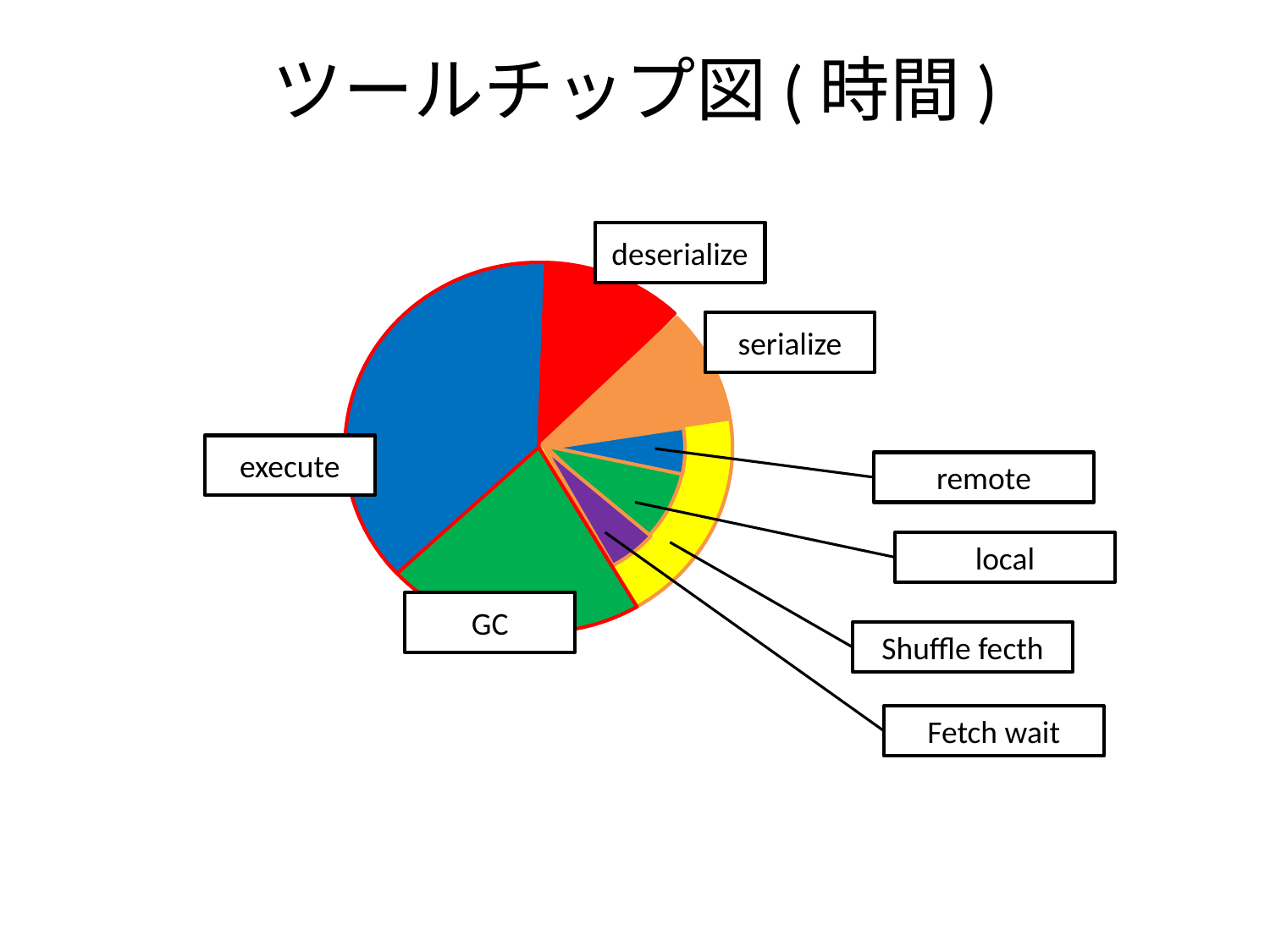

# ツールチップ図(時間)
deserialize

serialize

execute
remote
local
GC
Shuffle fecth
Fetch wait